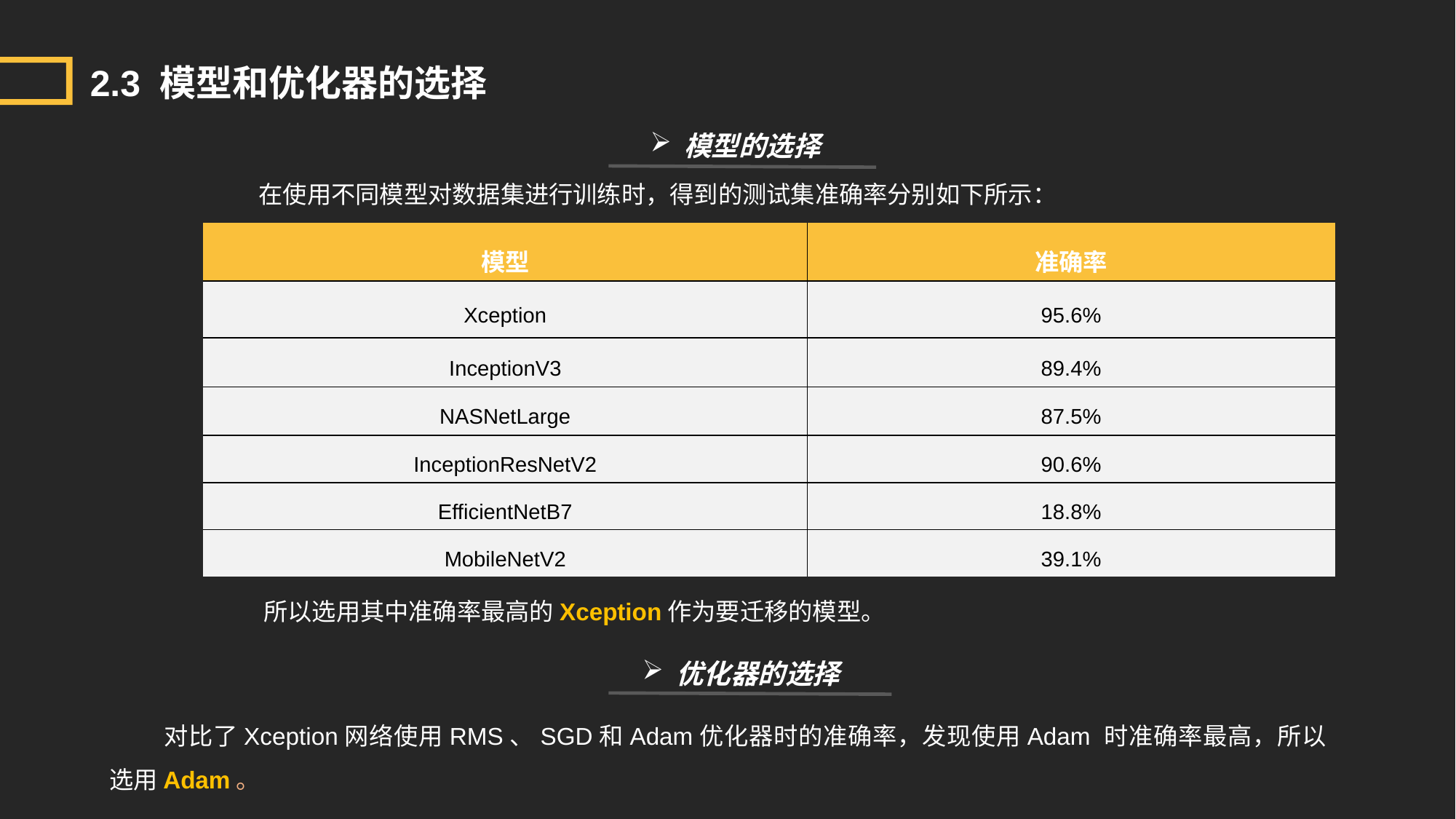

2.3 模型和优化器的选择

模型的选择
在使用不同模型对数据集进行训练时，得到的测试集准确率分别如下所示：
| 模型 | 准确率 |
| --- | --- |
| Xception | 95.6% |
| InceptionV3 | 89.4% |
| NASNetLarge | 87.5% |
| InceptionResNetV2 | 90.6% |
| EfficientNetB7 | 18.8% |
| MobileNetV2 | 39.1% |
| --- | --- |
所以选用其中准确率最高的Xception作为要迁移的模型。
优化器的选择
对比了Xception网络使用RMS、SGD和Adam优化器时的准确率，发现使用Adam 时准确率最高，所以选用Adam。